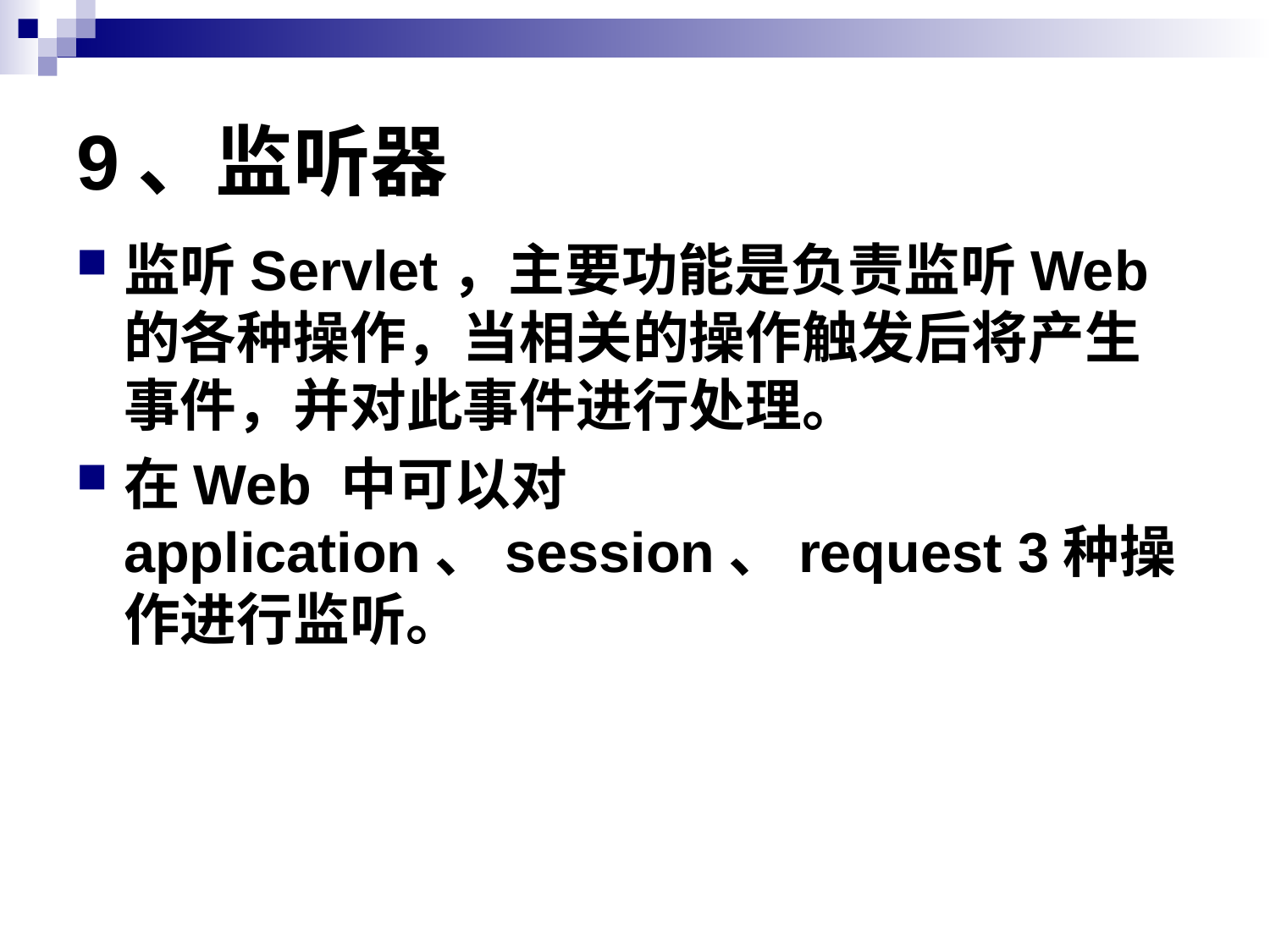

# 9、监听器
监听Servlet，主要功能是负责监听Web的各种操作，当相关的操作触发后将产生事件，并对此事件进行处理。
在Web 中可以对application、session、request 3种操作进行监听。

31